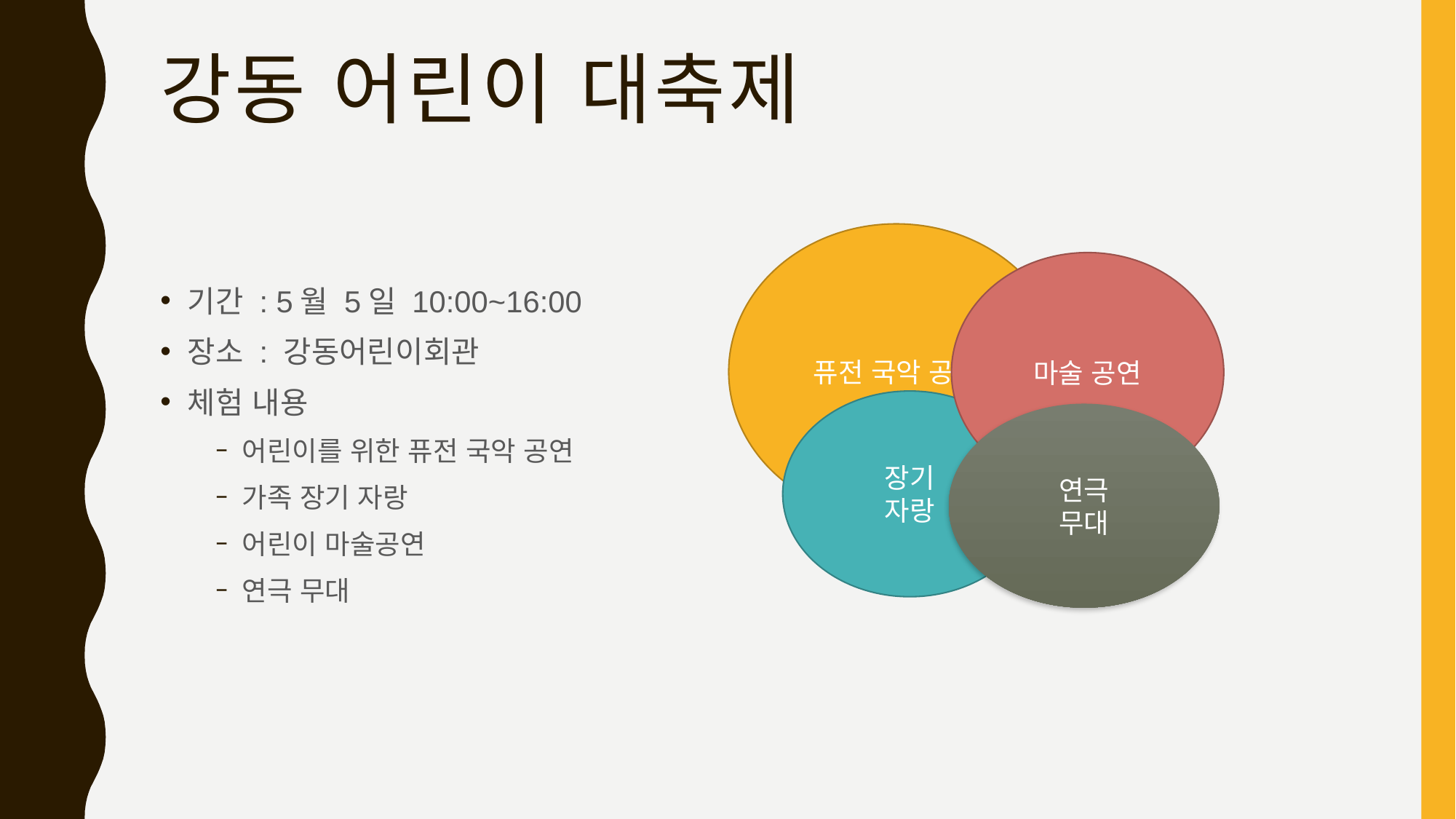

# 강동 어린이 대축제
퓨전 국악 공연
마술 공연
기간 : 5월 5일 10:00~16:00
장소 : 강동어린이회관
체험 내용
어린이를 위한 퓨전 국악 공연
가족 장기 자랑
어린이 마술공연
연극 무대

장기
자랑
연극
무대